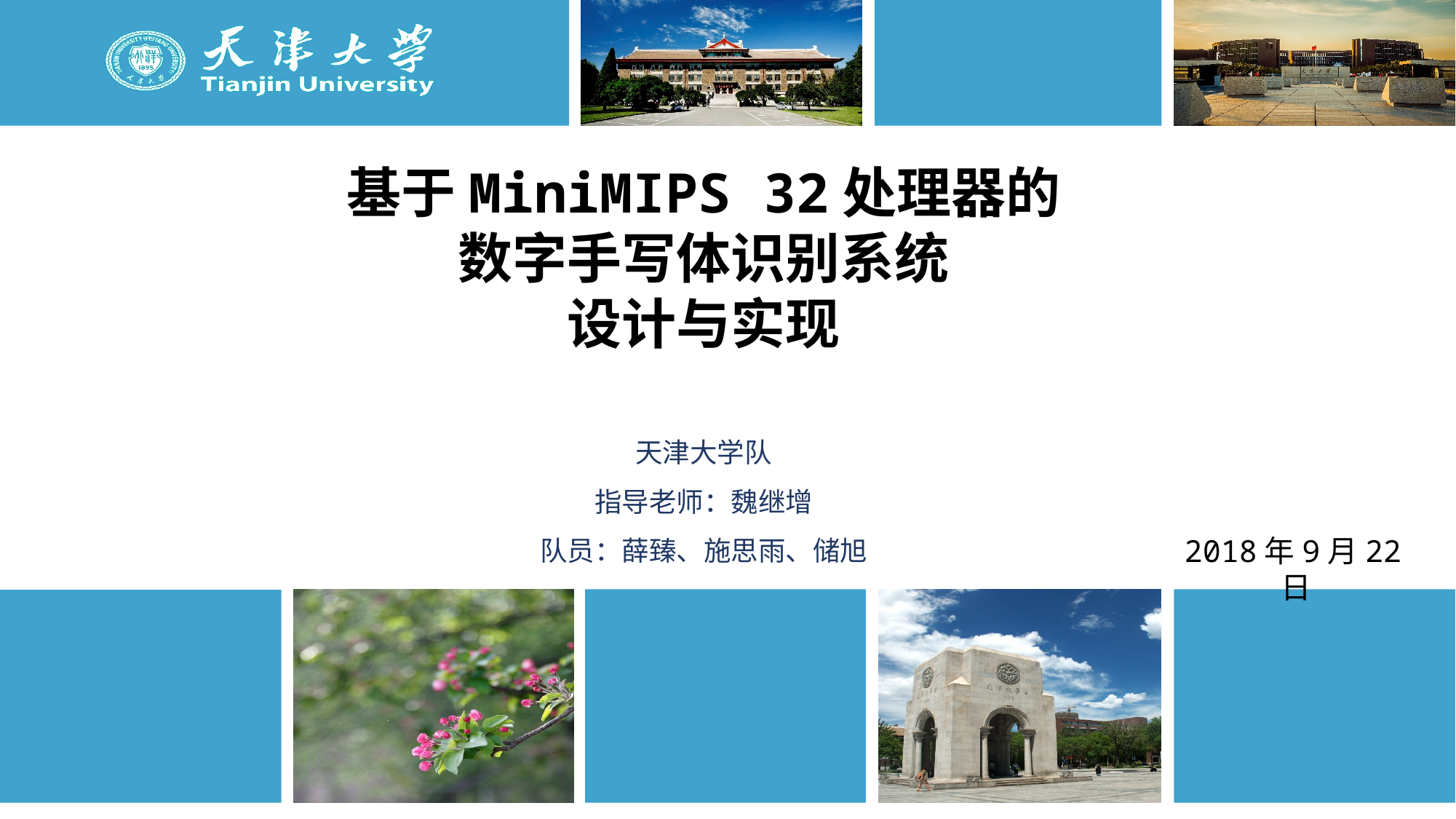

基于MiniMIPS 32处理器的
数字手写体识别系统
设计与实现
天津大学队
指导老师：魏继增
队员：薛臻、施思雨、储旭
2018年9月22日